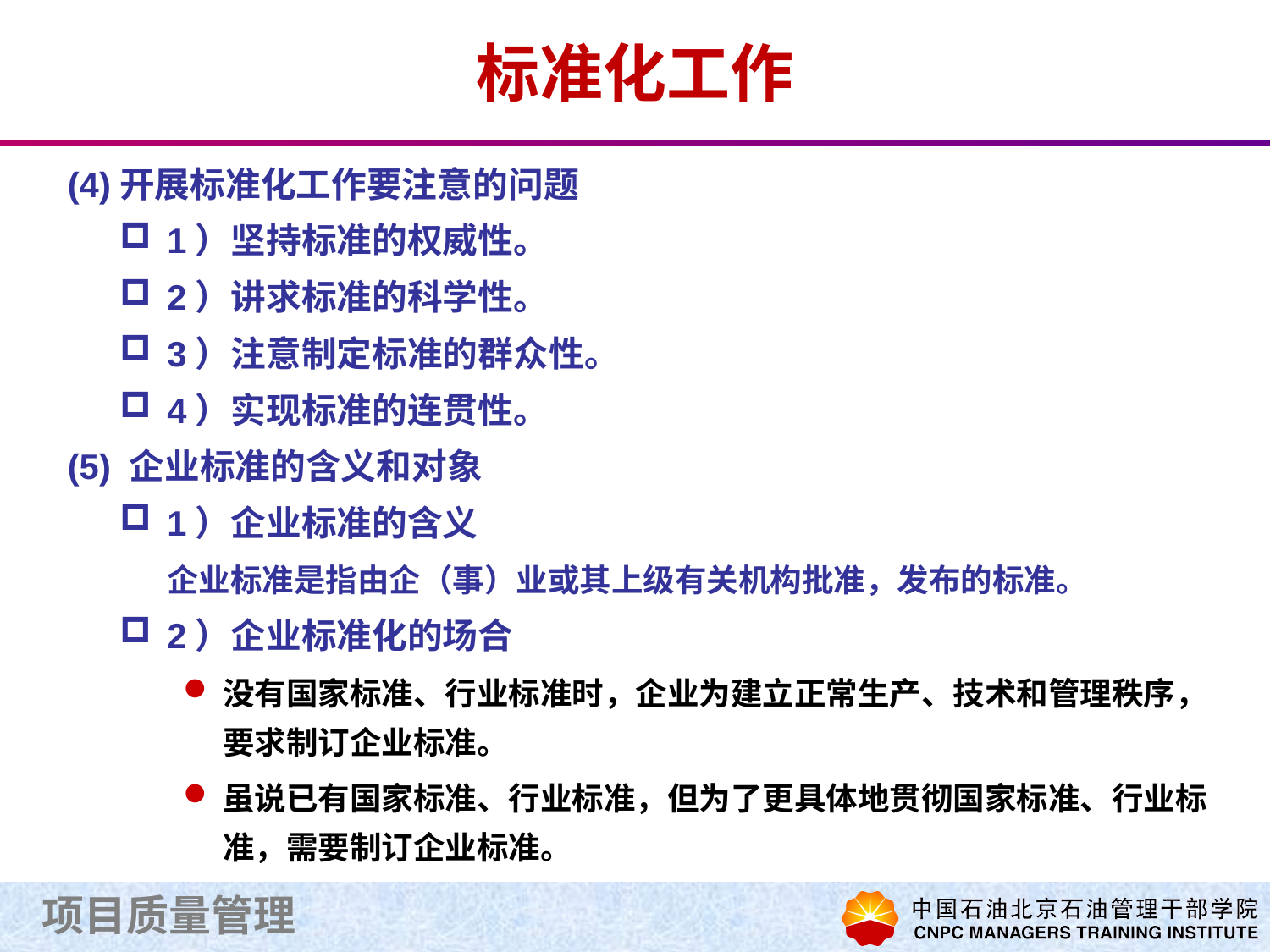

# 标准化工作
(4)开展标准化工作要注意的问题
1）坚持标准的权威性。
2）讲求标准的科学性。
3）注意制定标准的群众性。
4）实现标准的连贯性。
(5) 企业标准的含义和对象
1）企业标准的含义
	企业标准是指由企（事）业或其上级有关机构批准，发布的标准。
2）企业标准化的场合
没有国家标准、行业标准时，企业为建立正常生产、技术和管理秩序，要求制订企业标准。
虽说已有国家标准、行业标准，但为了更具体地贯彻国家标准、行业标准，需要制订企业标准。